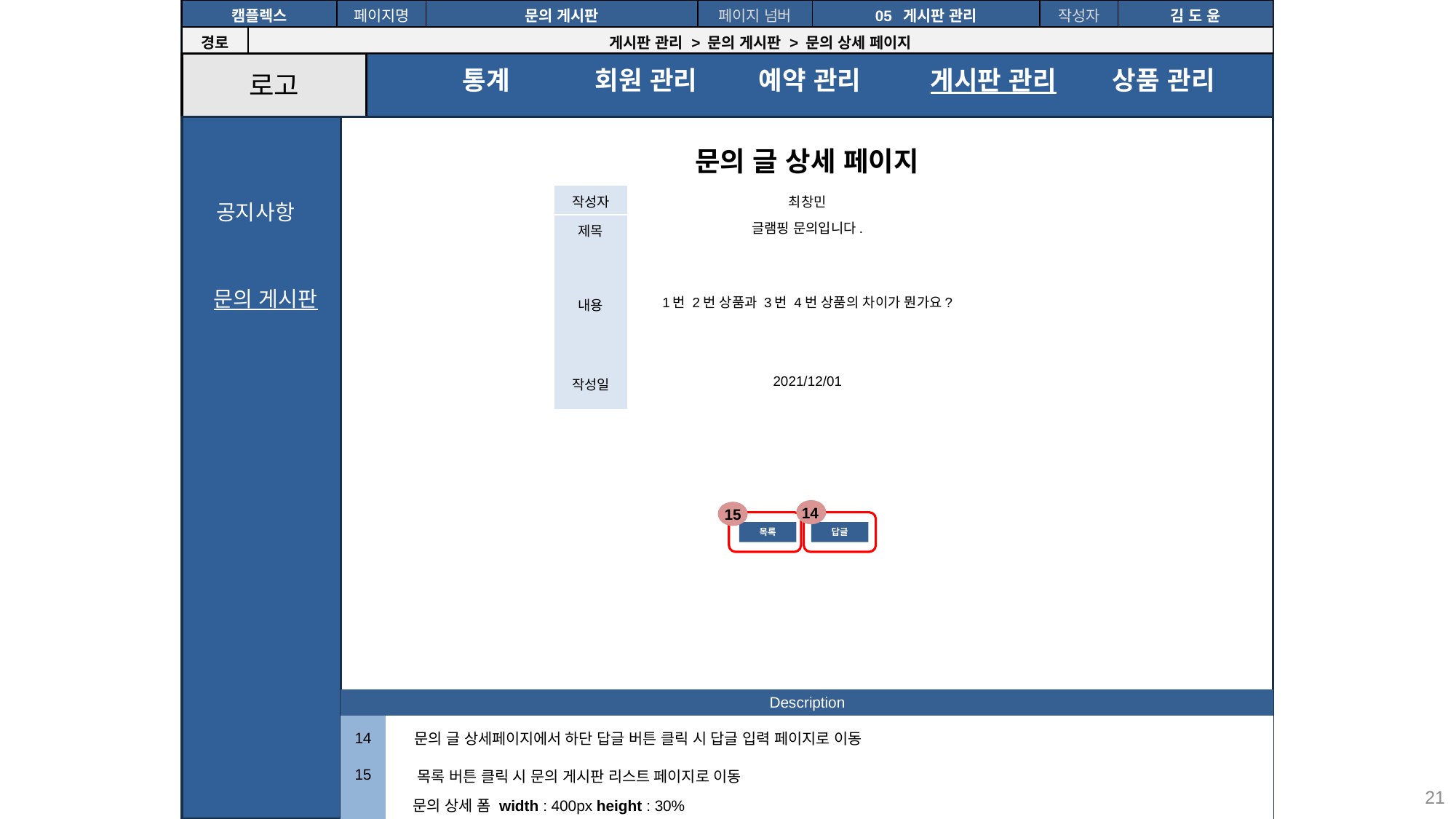

| 캠플렉스 |  | 페이지명 | 문의 게시판 | 페이지 넘버 | 05 게시판 관리 | 작성자 | 김 도 윤 |
| --- | --- | --- | --- | --- | --- | --- | --- |
| 경로 | 게시판 관리 > 문의 게시판 > 문의 상세 페이지 |  |  |  |  |  |  |

로고
통계
회원 관리
예약 관리
게시판 관리
상품 관리

문의 글 상세 페이지
| 작성자 | 최창민 |
| --- | --- |
공지사항
| 제목 | 글램핑 문의입니다. |
| --- | --- |
| 내용 | 1번 2번 상품과 3번 4번 상품의 차이가 뭔가요? |
| --- | --- |
| 작성일 | 2021/12/01 |
문의 게시판
14
15

목록
답글
| Description |  |
| --- | --- |
| 14 | 문의 글 상세페이지에서 하단 답글 버튼 클릭 시 답글 입력 페이지로 이동 |
| 15 | 목록 버튼 클릭 시 문의 게시판 리스트 페이지로 이동 |
|  | 문의 상세 폼 width : 400px height : 30% |
21